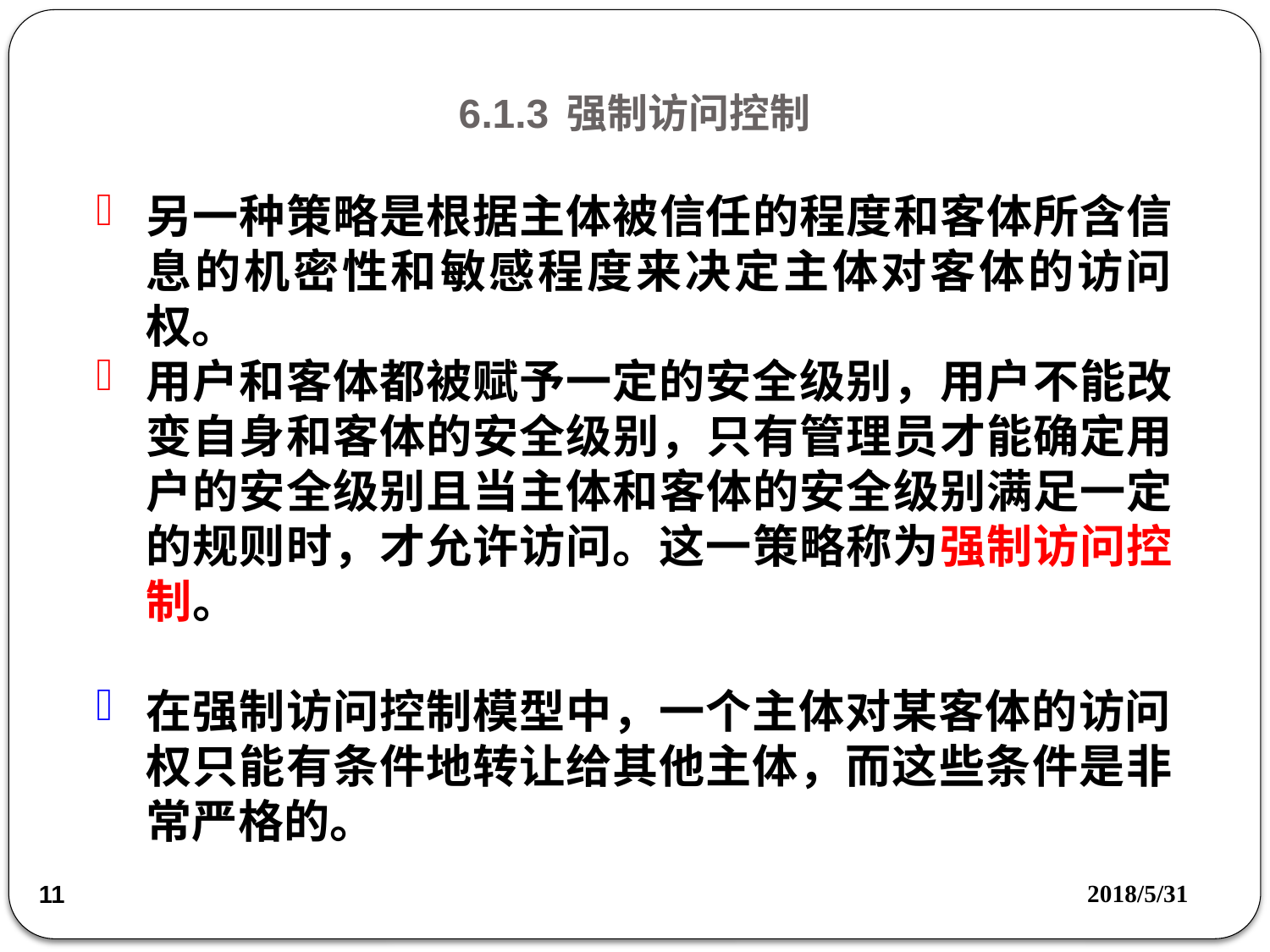

# 6.1.3 强制访问控制
另一种策略是根据主体被信任的程度和客体所含信息的机密性和敏感程度来决定主体对客体的访问权。
用户和客体都被赋予一定的安全级别，用户不能改变自身和客体的安全级别，只有管理员才能确定用户的安全级别且当主体和客体的安全级别满足一定的规则时，才允许访问。这一策略称为强制访问控制。

在强制访问控制模型中，一个主体对某客体的访问权只能有条件地转让给其他主体，而这些条件是非常严格的。
2018/5/31
11